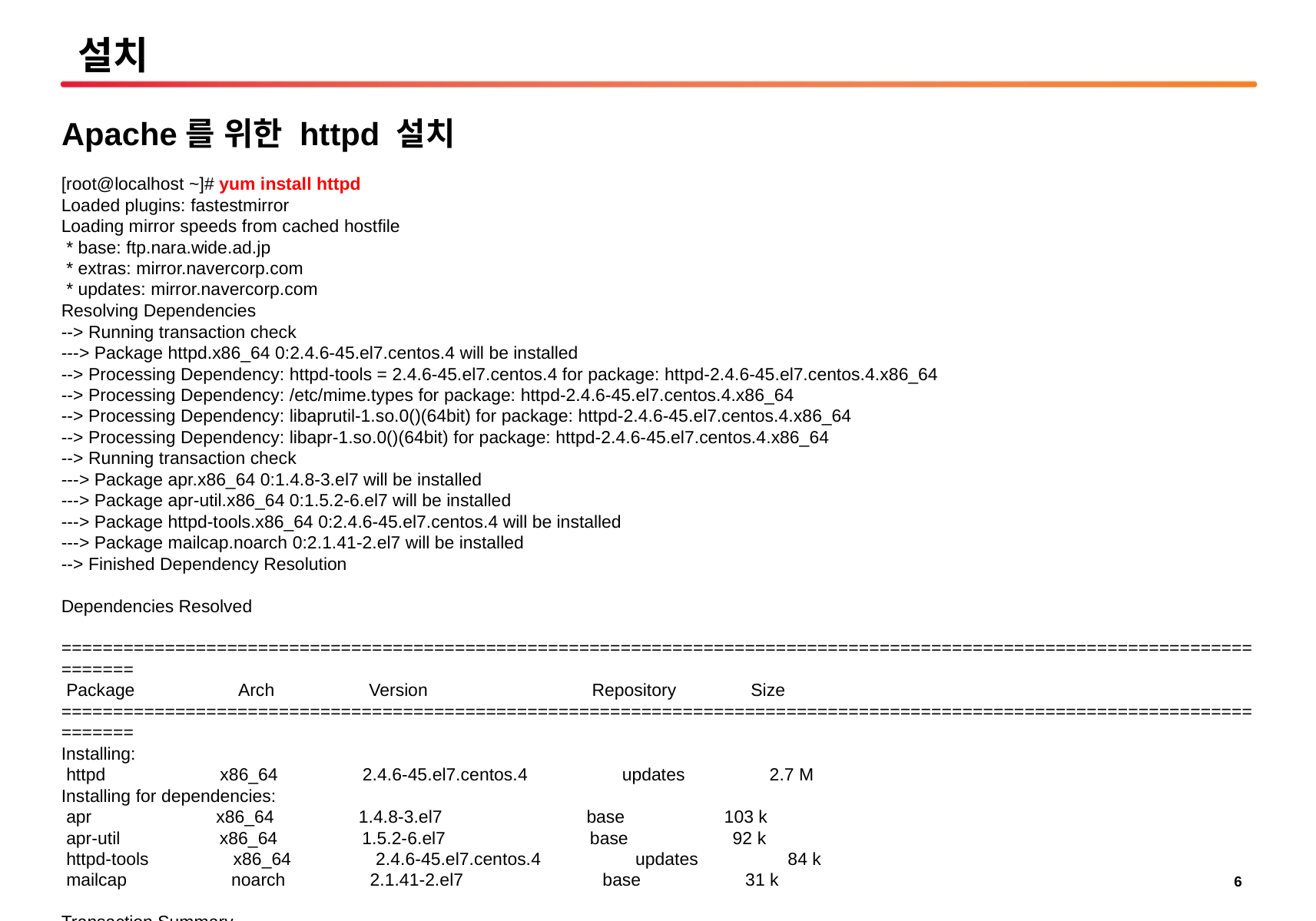

# 설치

Apache를 위한 httpd 설치
[root@localhost ~]# yum install httpd
Loaded plugins: fastestmirror
Loading mirror speeds from cached hostfile
 * base: ftp.nara.wide.ad.jp
 * extras: mirror.navercorp.com
 * updates: mirror.navercorp.com
Resolving Dependencies
--> Running transaction check
---> Package httpd.x86_64 0:2.4.6-45.el7.centos.4 will be installed
--> Processing Dependency: httpd-tools = 2.4.6-45.el7.centos.4 for package: httpd-2.4.6-45.el7.centos.4.x86_64
--> Processing Dependency: /etc/mime.types for package: httpd-2.4.6-45.el7.centos.4.x86_64
--> Processing Dependency: libaprutil-1.so.0()(64bit) for package: httpd-2.4.6-45.el7.centos.4.x86_64
--> Processing Dependency: libapr-1.so.0()(64bit) for package: httpd-2.4.6-45.el7.centos.4.x86_64
--> Running transaction check
---> Package apr.x86_64 0:1.4.8-3.el7 will be installed
---> Package apr-util.x86_64 0:1.5.2-6.el7 will be installed
---> Package httpd-tools.x86_64 0:2.4.6-45.el7.centos.4 will be installed
---> Package mailcap.noarch 0:2.1.41-2.el7 will be installed
--> Finished Dependency Resolution

Dependencies Resolved

==========================================================================================================================
 Package                     Arch                   Version                                 Repository               Size
==========================================================================================================================
Installing:
 httpd                       x86_64                 2.4.6-45.el7.centos.4                   updates                 2.7 M
Installing for dependencies:
 apr                         x86_64                 1.4.8-3.el7                             base                    103 k
 apr-util                    x86_64                 1.5.2-6.el7                             base                     92 k
 httpd-tools                 x86_64                 2.4.6-45.el7.centos.4                   updates                  84 k
 mailcap                     noarch                 2.1.41-2.el7                            base                     31 k

Transaction Summary
==========================================================================================================================
Install  1 Package (+4 Dependent packages)

Total download size: 3.0 M
Installed size: 10 M